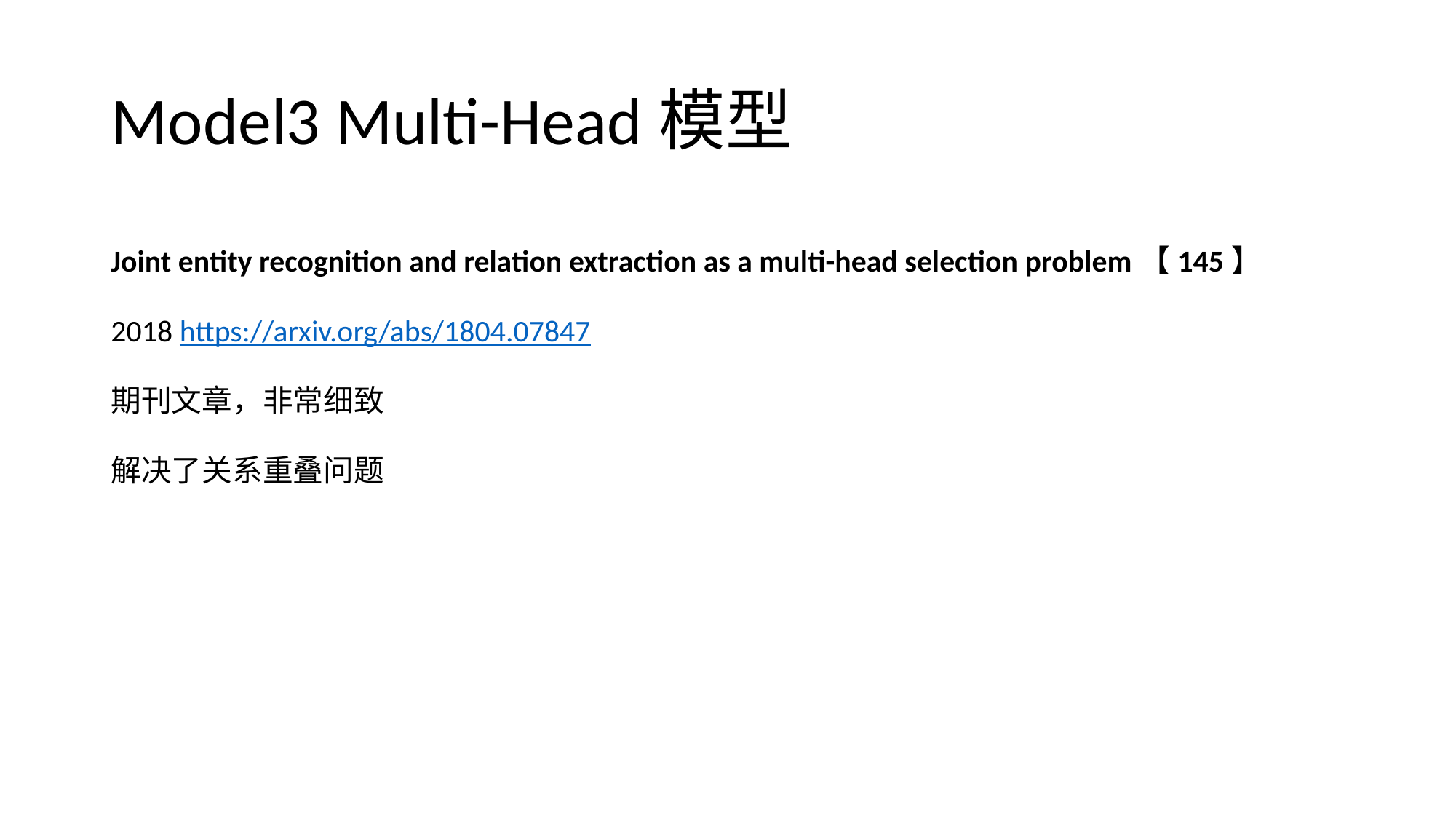

# Model3 Multi-Head模型
Joint entity recognition and relation extraction as a multi-head selection problem【145】
2018 https://arxiv.org/abs/1804.07847
期刊文章，非常细致
解决了关系重叠问题